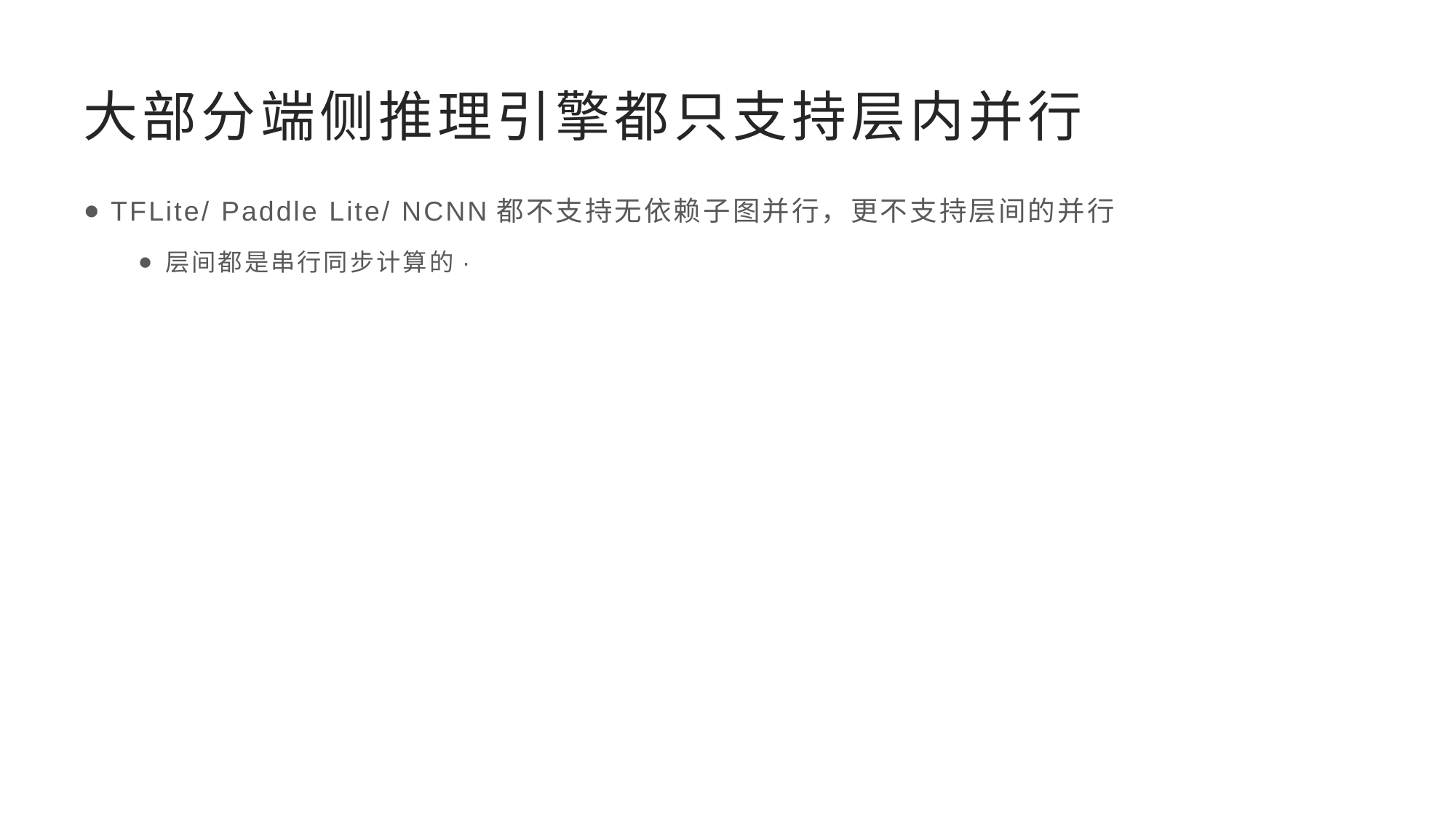

# 大部分端侧推理引擎都只支持层内并行
TFLite/ Paddle Lite/ NCNN都不支持无依赖子图并行，更不支持层间的并行
层间都是串行同步计算的·